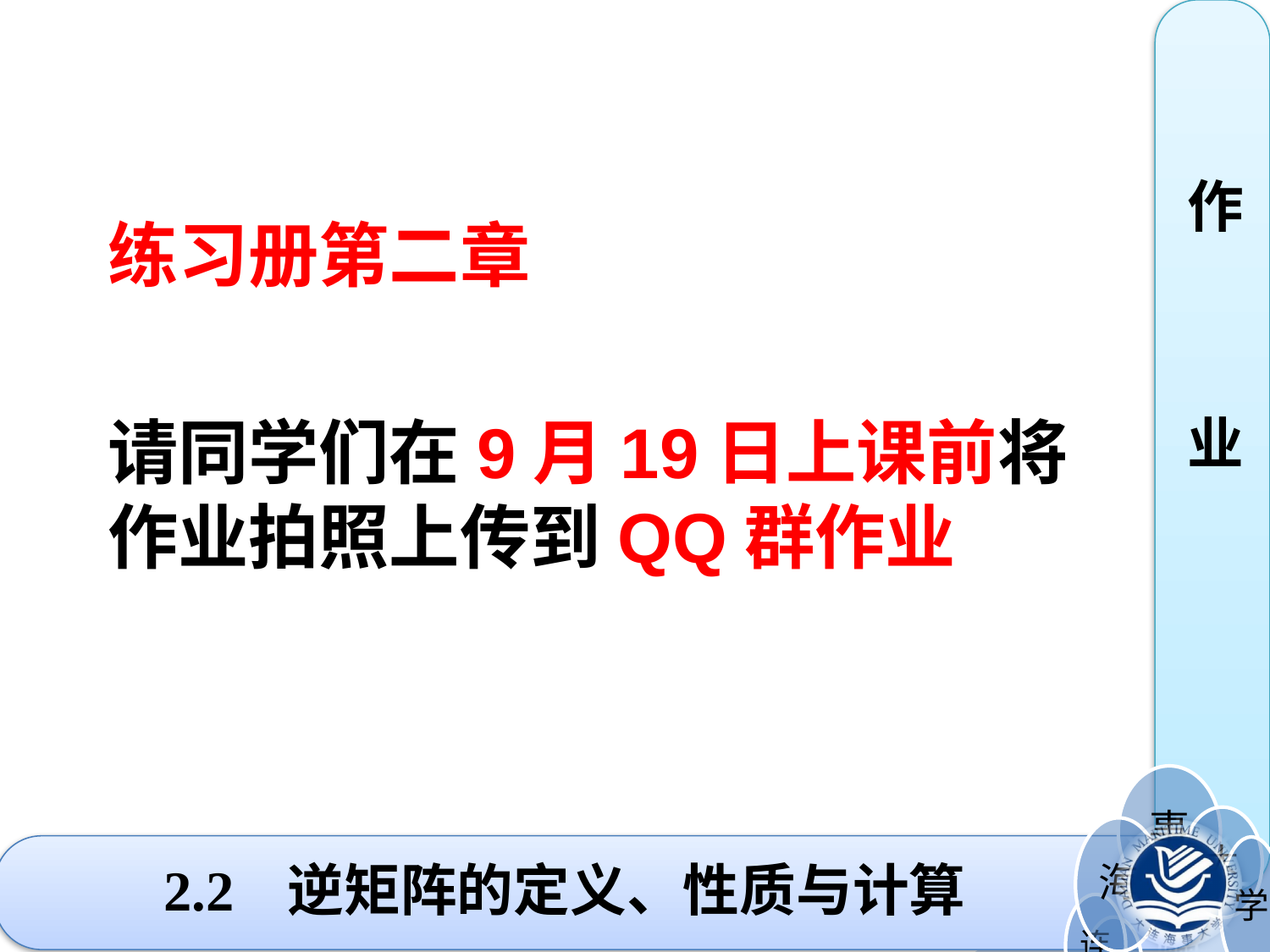

作

业

练习册第二章

请同学们在9月19日上课前将作业拍照上传到QQ群作业
# 2.2 逆矩阵的定义、性质与计算